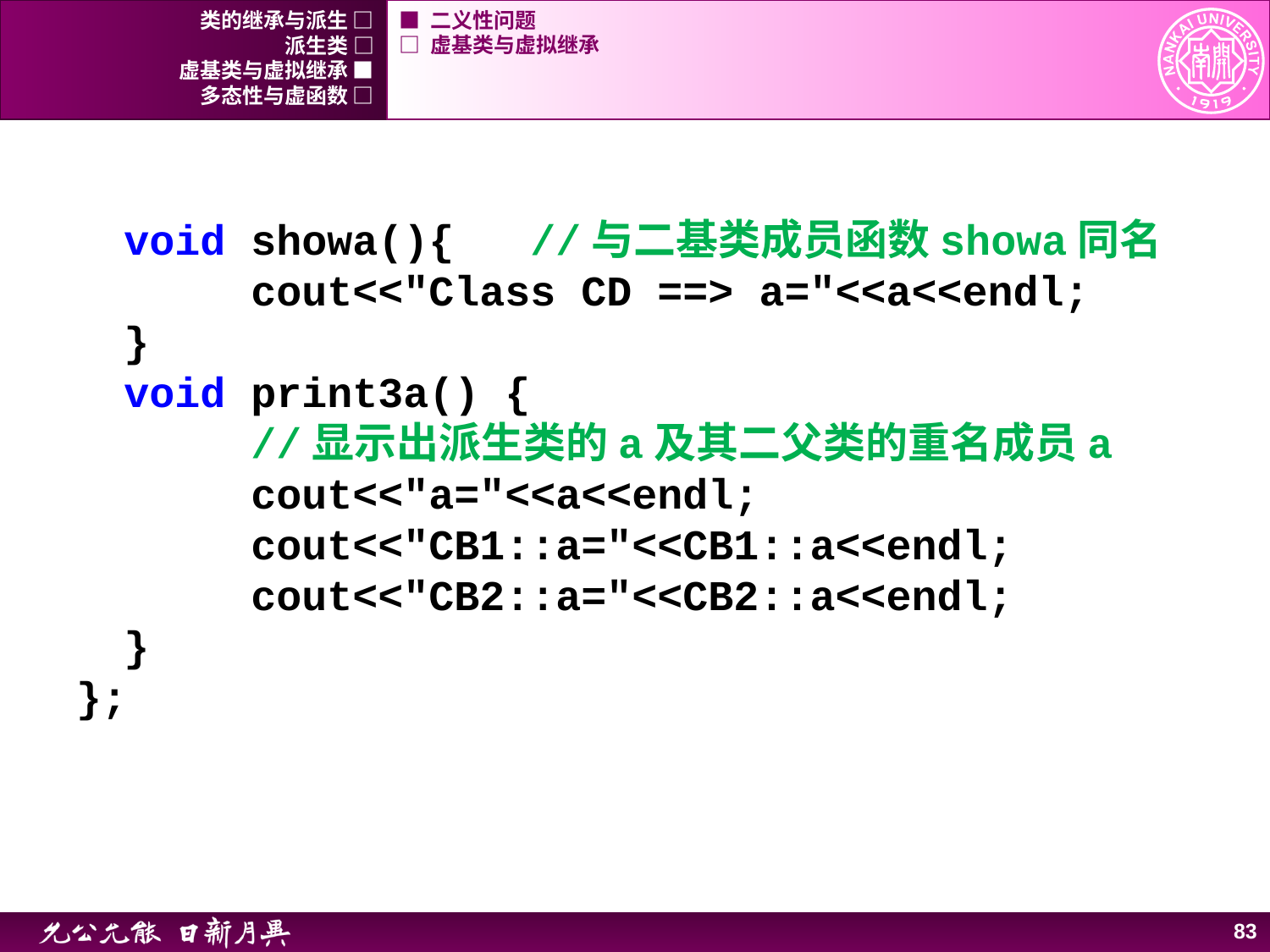

类的继承与派生 □
■ 二义性问题
派生类 □
□ 虚基类与虚拟继承
虚基类与虚拟继承 ■

多态性与虚函数 □

	void showa(){	 //与二基类成员函数showa同名
   	cout<<"Class CD ==> a="<<a<<endl;
	}
	void print3a() {
		//显示出派生类的a及其二父类的重名成员a
		cout<<"a="<<a<<endl;
		cout<<"CB1::a="<<CB1::a<<endl;
		cout<<"CB2::a="<<CB2::a<<endl;
	}
};

83